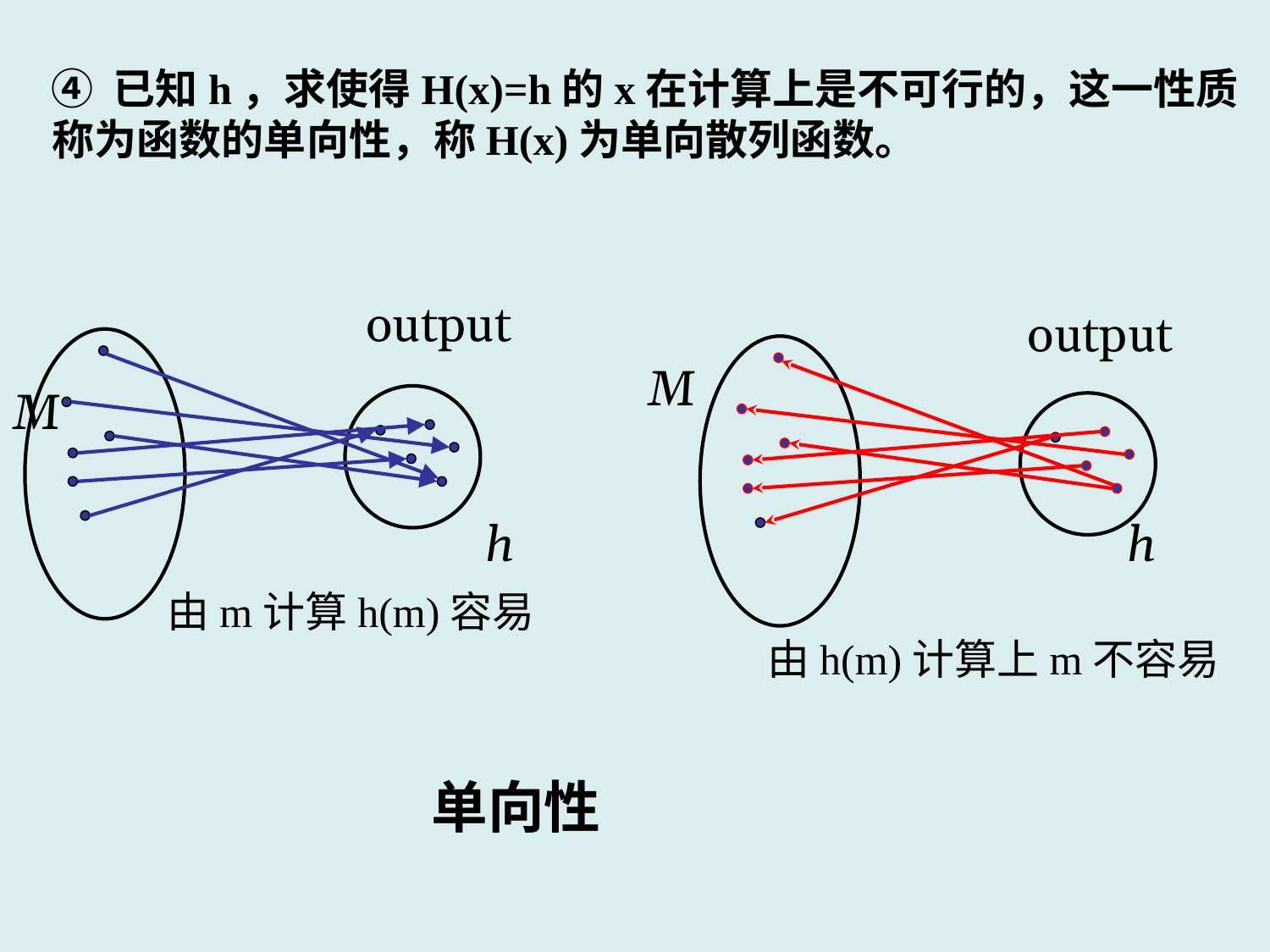

④ 已知h，求使得H(x)=h的x在计算上是不可行的，这一性质称为函数的单向性，称H(x)为单向散列函数。
output

h
由m计算h(m)容易
M
output

M

h

由h(m)计算上m不容易
单向性